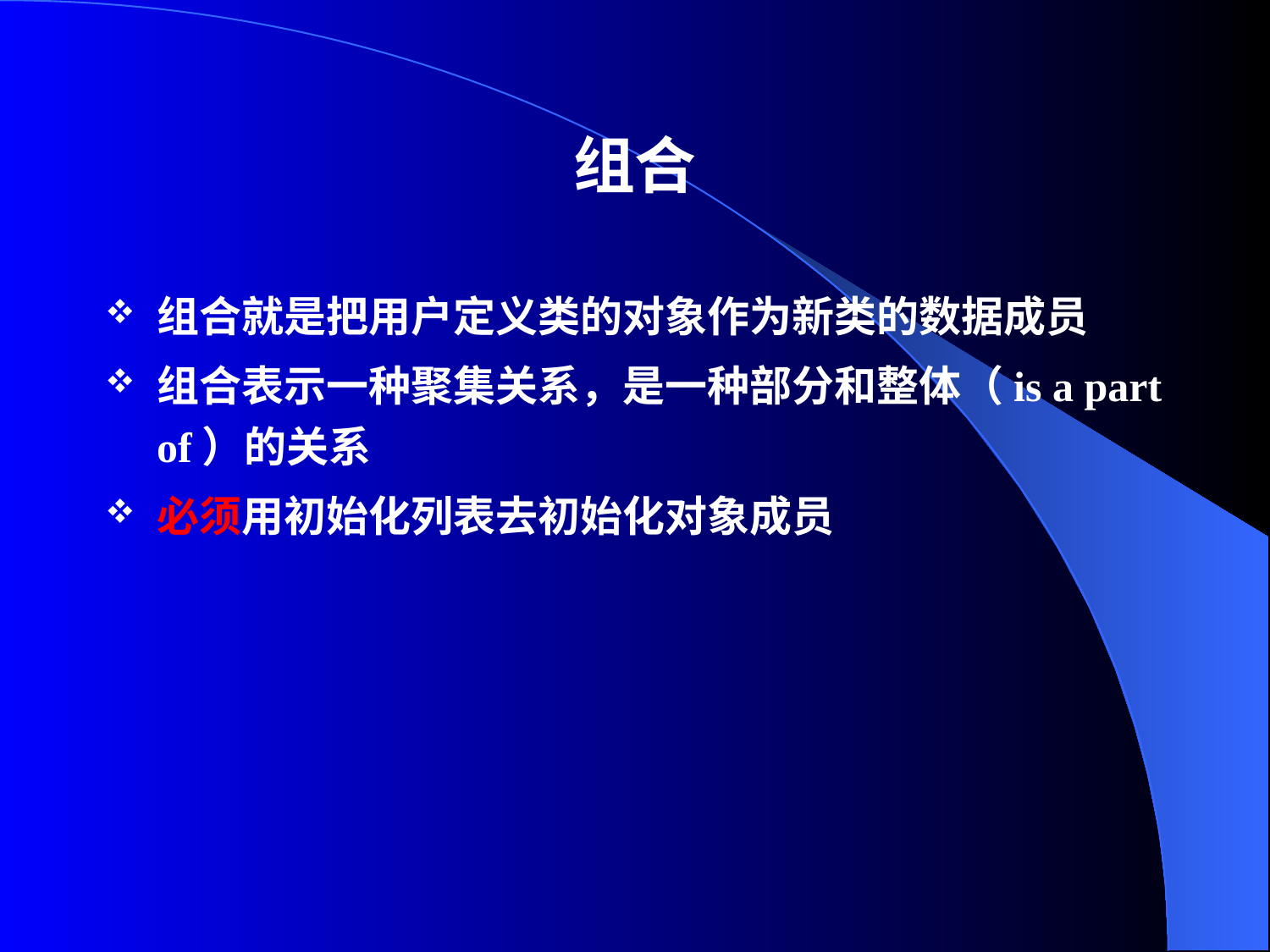

# 组合
组合就是把用户定义类的对象作为新类的数据成员
组合表示一种聚集关系，是一种部分和整体（is a part of）的关系
必须用初始化列表去初始化对象成员